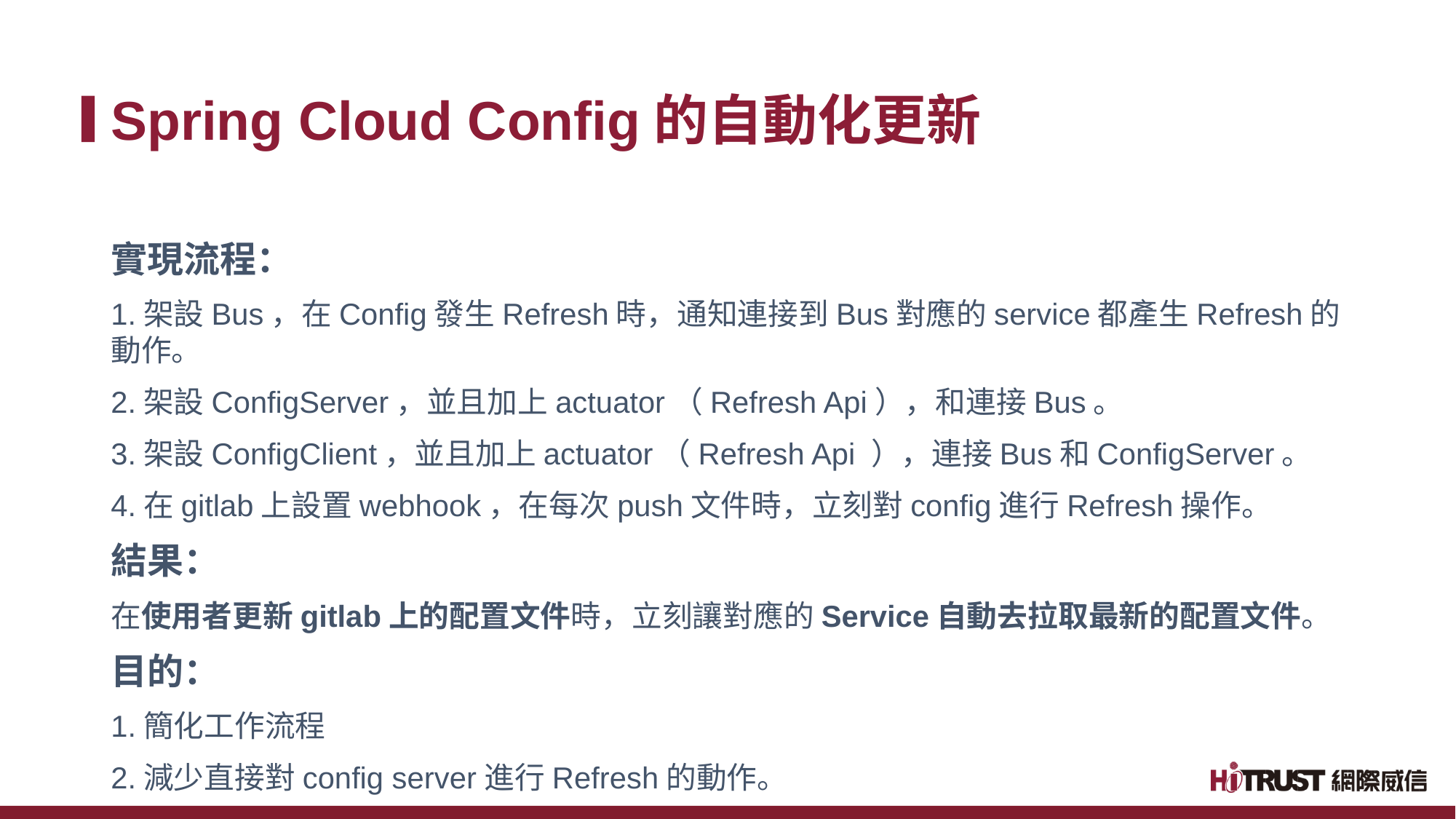

# Spring Cloud Config的自動化更新

實現流程：
1.架設Bus，在Config發生Refresh時，通知連接到Bus對應的service都產生Refresh的動作。
2.架設ConfigServer，並且加上actuator（Refresh Api），和連接Bus。
3.架設ConfigClient，並且加上actuator（Refresh Api ），連接Bus和ConfigServer。
4.在gitlab上設置webhook，在每次push文件時，立刻對config進行Refresh操作。
結果：
在使用者更新gitlab上的配置文件時，立刻讓對應的Service自動去拉取最新的配置文件。
目的：
1.簡化工作流程
2.減少直接對config server進行Refresh的動作。